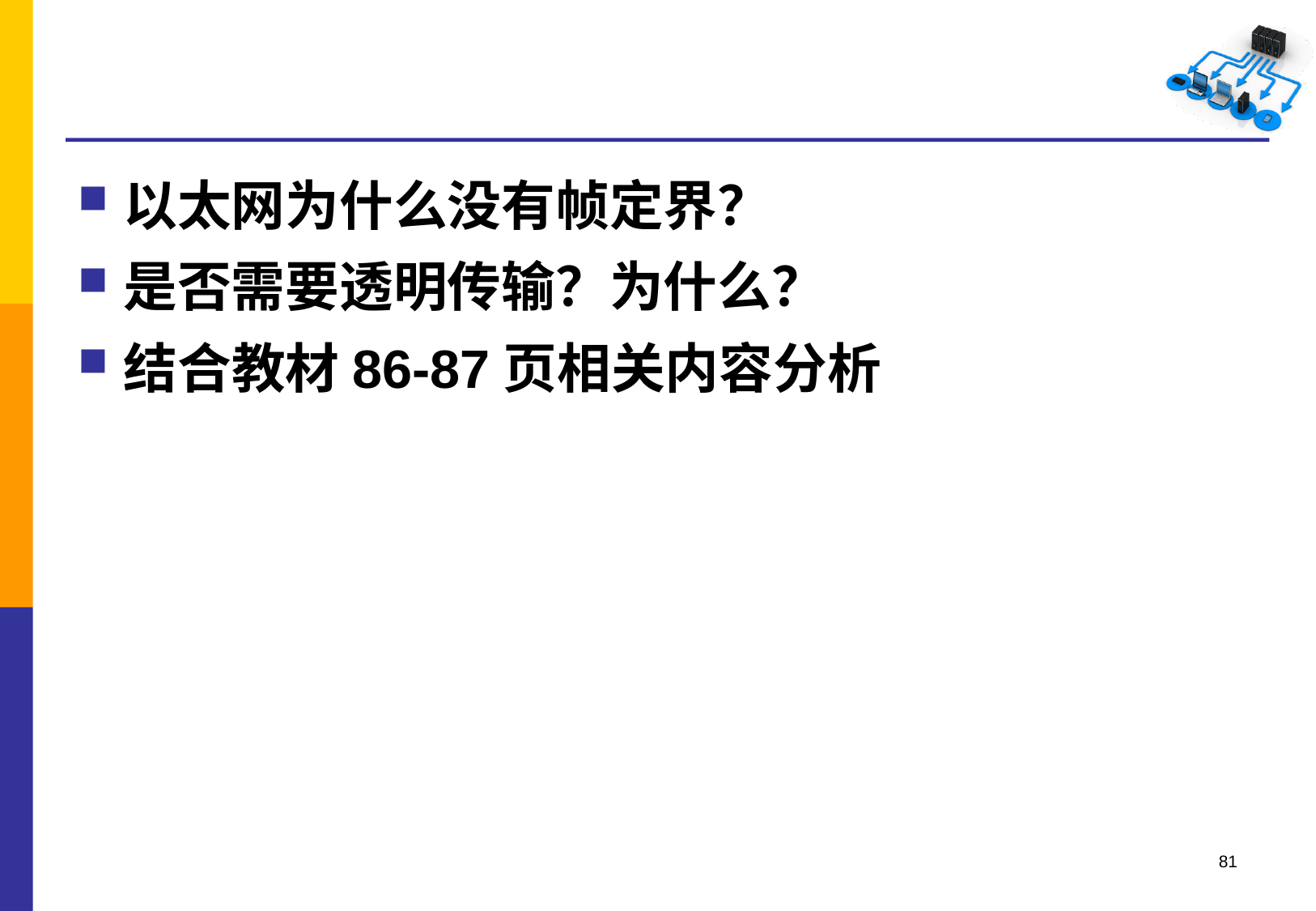

#
以太网为什么没有帧定界？
是否需要透明传输？为什么？
结合教材86-87页相关内容分析
81